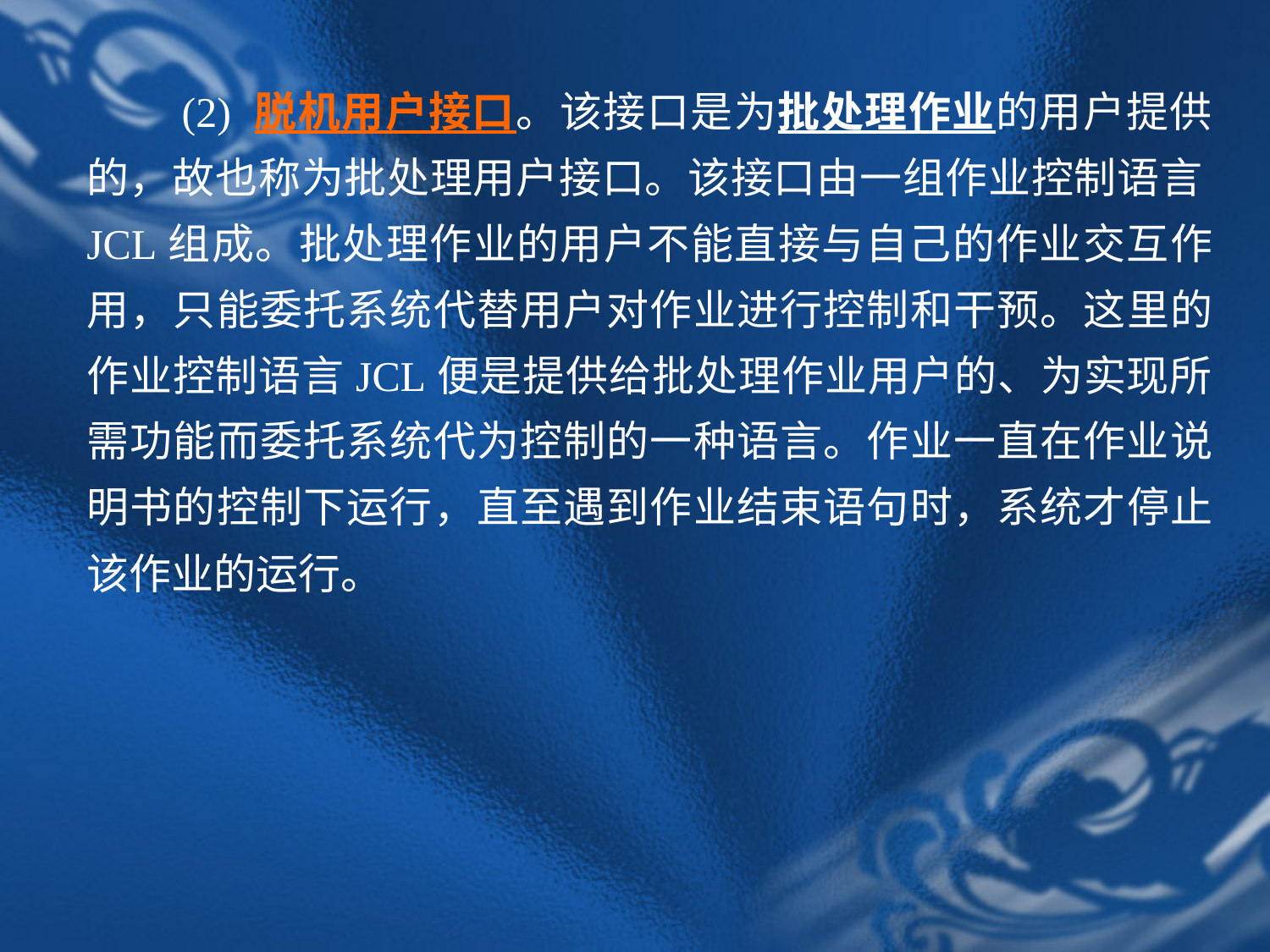

(2) 脱机用户接口。该接口是为批处理作业的用户提供的，故也称为批处理用户接口。该接口由一组作业控制语言JCL组成。批处理作业的用户不能直接与自己的作业交互作用，只能委托系统代替用户对作业进行控制和干预。这里的作业控制语言JCL便是提供给批处理作业用户的、为实现所需功能而委托系统代为控制的一种语言。作业一直在作业说明书的控制下运行，直至遇到作业结束语句时，系统才停止该作业的运行。